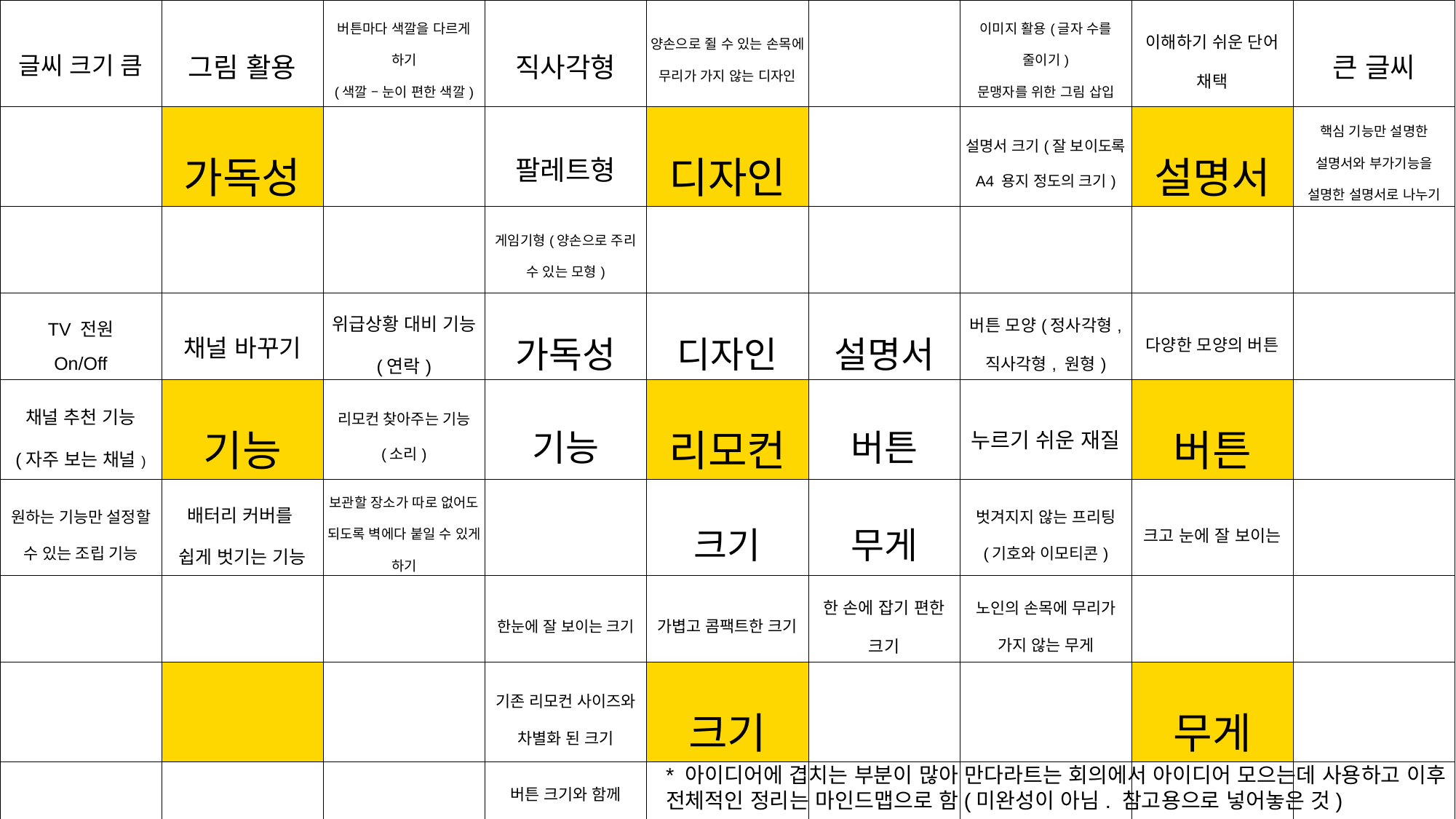

| 글씨 크기 큼 | 그림 활용 | 버튼마다 색깔을 다르게 하기 (색깔 – 눈이 편한 색깔) | 직사각형 | 양손으로 쥘 수 있는 손목에 무리가 가지 않는 디자인 |  | 이미지 활용(글자 수를 줄이기) 문맹자를 위한 그림 삽입 | 이해하기 쉬운 단어 채택 | 큰 글씨 |
| --- | --- | --- | --- | --- | --- | --- | --- | --- |
|  | 가독성 |  | 팔레트형 | 디자인 |  | 설명서 크기(잘 보이도록 A4 용지 정도의 크기) | 설명서 | 핵심 기능만 설명한 설명서와 부가기능을 설명한 설명서로 나누기 |
|  |  |  | 게임기형(양손으로 주리 수 있는 모형) |  |  |  |  |  |
| TV 전원 On/Off | 채널 바꾸기 | 위급상황 대비 기능 (연락) | 가독성 | 디자인 | 설명서 | 버튼 모양(정사각형, 직사각형, 원형) | 다양한 모양의 버튼 |  |
| 채널 추천 기능 (자주 보는 채널) | 기능 | 리모컨 찾아주는 기능 (소리) | 기능 | 리모컨 | 버튼 | 누르기 쉬운 재질 | 버튼 |  |
| 원하는 기능만 설정할 수 있는 조립 기능 | 배터리 커버를 쉽게 벗기는 기능 | 보관할 장소가 따로 없어도 되도록 벽에다 붙일 수 있게 하기 |  | 크기 | 무게 | 벗겨지지 않는 프리팅 (기호와 이모티콘) | 크고 눈에 잘 보이는 |  |
|  |  |  | 한눈에 잘 보이는 크기 | 가볍고 콤팩트한 크기 | 한 손에 잡기 편한 크기 | 노인의 손목에 무리가 가지 않는 무게 |  |  |
|  |  |  | 기존 리모컨 사이즈와 차별화 된 크기 | 크기 |  |  | 무게 |  |
|  |  |  | 버튼 크기와 함께 리모컨 크기도 커짐 |  |  |  |  |  |
* 아이디어에 겹치는 부분이 많아 만다라트는 회의에서 아이디어 모으는데 사용하고 이후 전체적인 정리는 마인드맵으로 함(미완성이 아님. 참고용으로 넣어놓은 것)